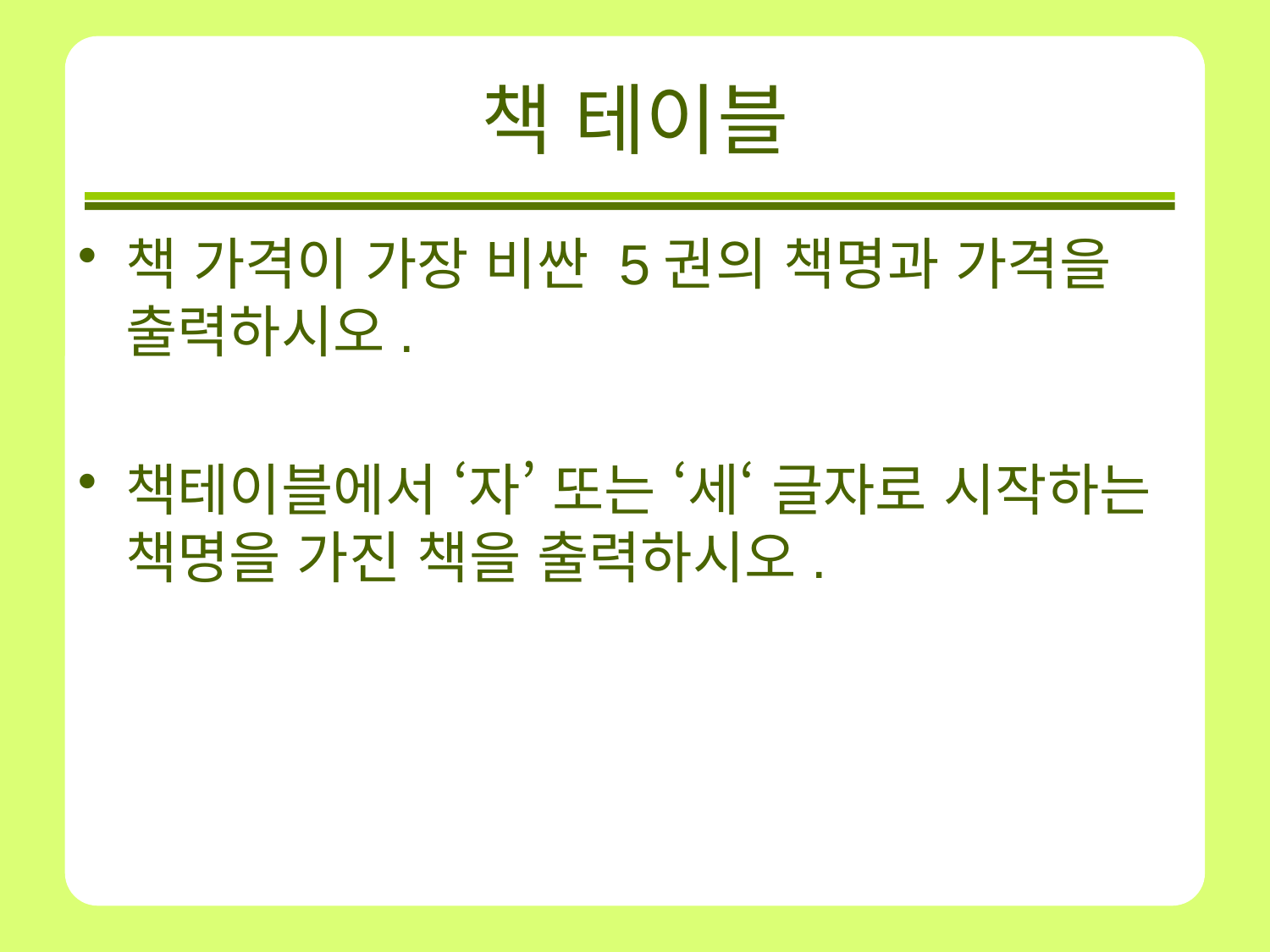

# 책 테이블
책 가격이 가장 비싼 5권의 책명과 가격을 출력하시오.

책테이블에서 ‘자’ 또는 ‘세‘ 글자로 시작하는 책명을 가진 책을 출력하시오.